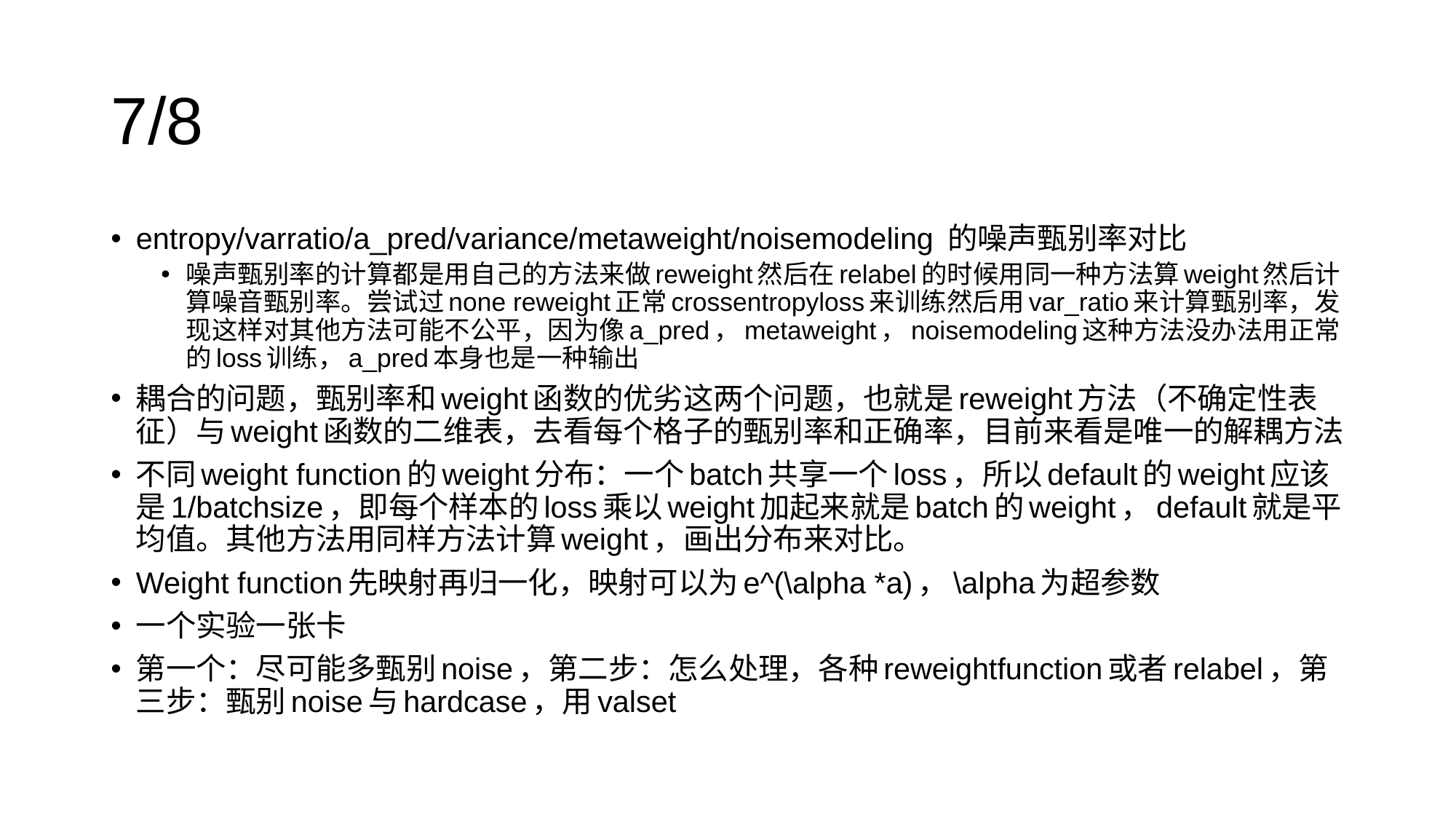

# 7/8
entropy/varratio/a_pred/variance/metaweight/noisemodeling 的噪声甄别率对比
噪声甄别率的计算都是用自己的方法来做reweight然后在relabel的时候用同一种方法算weight然后计算噪音甄别率。尝试过none reweight正常crossentropyloss来训练然后用var_ratio来计算甄别率，发现这样对其他方法可能不公平，因为像a_pred，metaweight，noisemodeling这种方法没办法用正常的loss训练，a_pred本身也是一种输出
耦合的问题，甄别率和weight函数的优劣这两个问题，也就是reweight方法（不确定性表征）与weight函数的二维表，去看每个格子的甄别率和正确率，目前来看是唯一的解耦方法
不同weight function的weight分布：一个batch共享一个loss，所以default的weight应该是1/batchsize，即每个样本的loss乘以weight加起来就是batch的weight，default就是平均值。其他方法用同样方法计算weight，画出分布来对比。
Weight function先映射再归一化，映射可以为e^(\alpha *a)，\alpha为超参数
一个实验一张卡
第一个：尽可能多甄别noise，第二步：怎么处理，各种reweightfunction或者relabel，第三步：甄别noise与hardcase，用valset